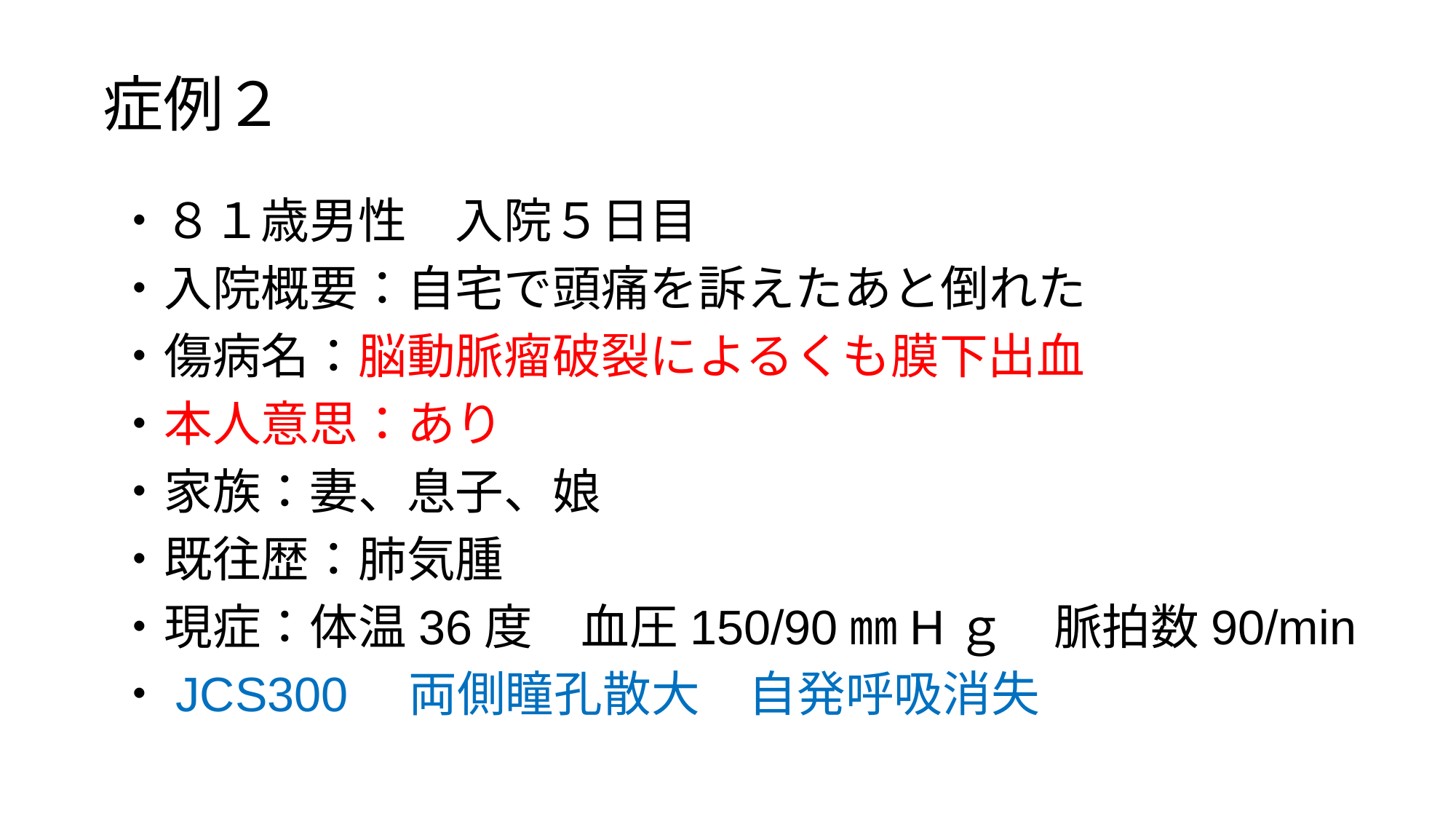

# 症例２
・８１歳男性　入院５日目
・入院概要：自宅で頭痛を訴えたあと倒れた
・傷病名：脳動脈瘤破裂によるくも膜下出血
・本人意思：あり
・家族：妻、息子、娘
・既往歴：肺気腫
・現症：体温36度　血圧150/90㎜Hｇ　脈拍数90/min
・JCS300　両側瞳孔散大　自発呼吸消失